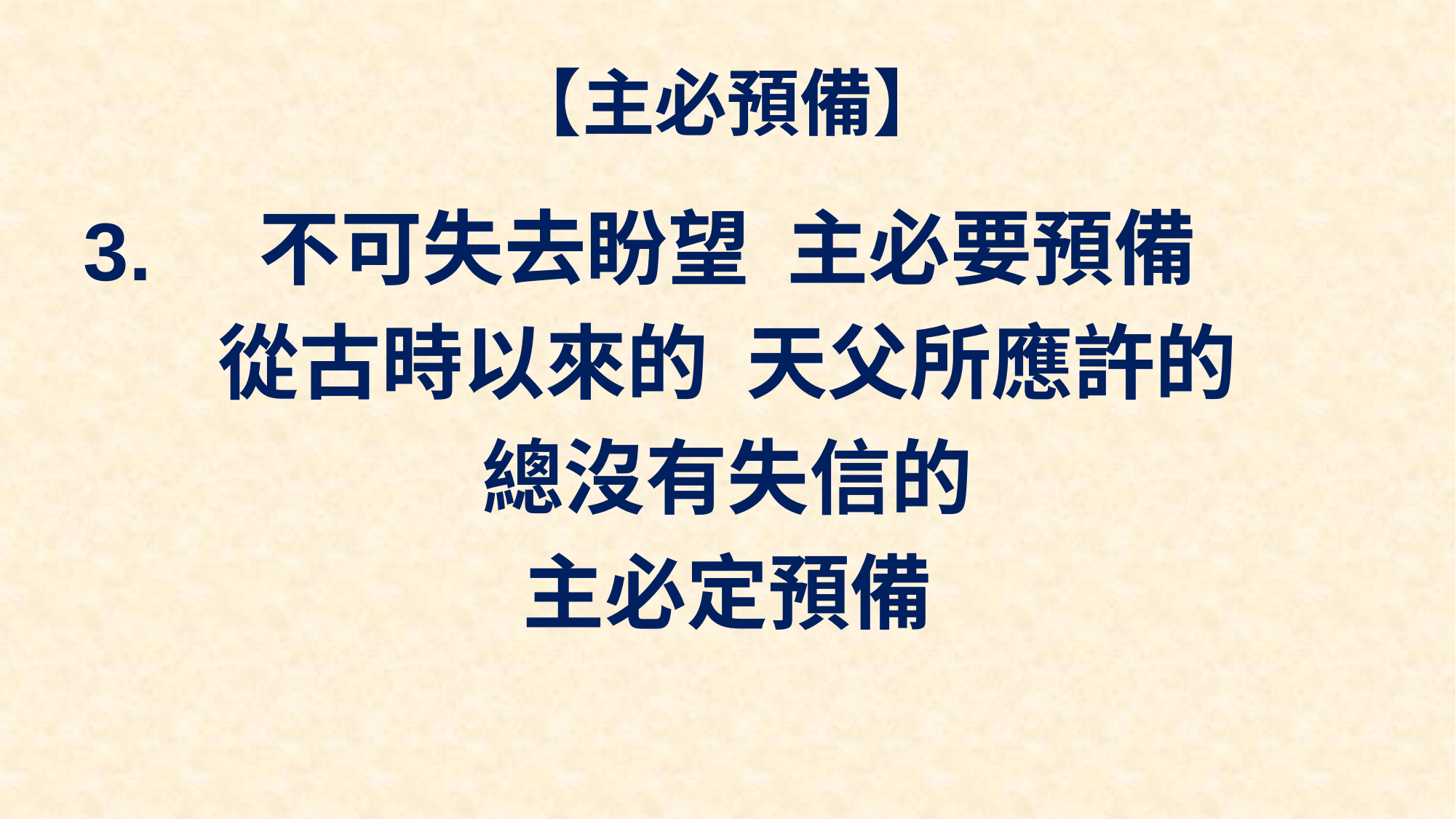

# 【主必預備】
不可失去盼望  主必要預備
從古時以來的  天父所應許的
總沒有失信的
主必定預備
3.